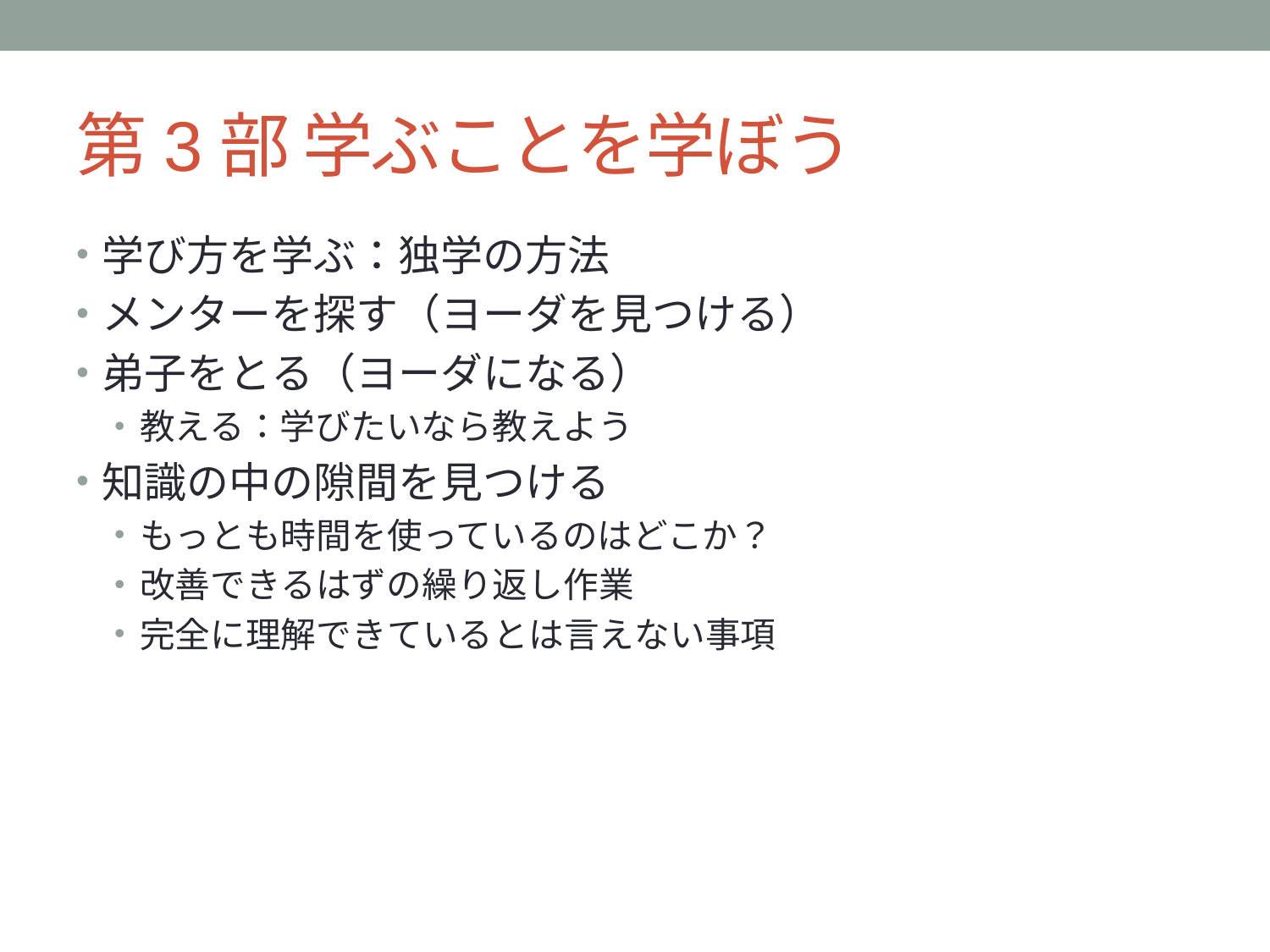

# 第3部 学ぶことを学ぼう
学び方を学ぶ：独学の方法
メンターを探す（ヨーダを見つける）
弟子をとる（ヨーダになる）
教える：学びたいなら教えよう
知識の中の隙間を見つける
もっとも時間を使っているのはどこか？
改善できるはずの繰り返し作業
完全に理解できているとは言えない事項